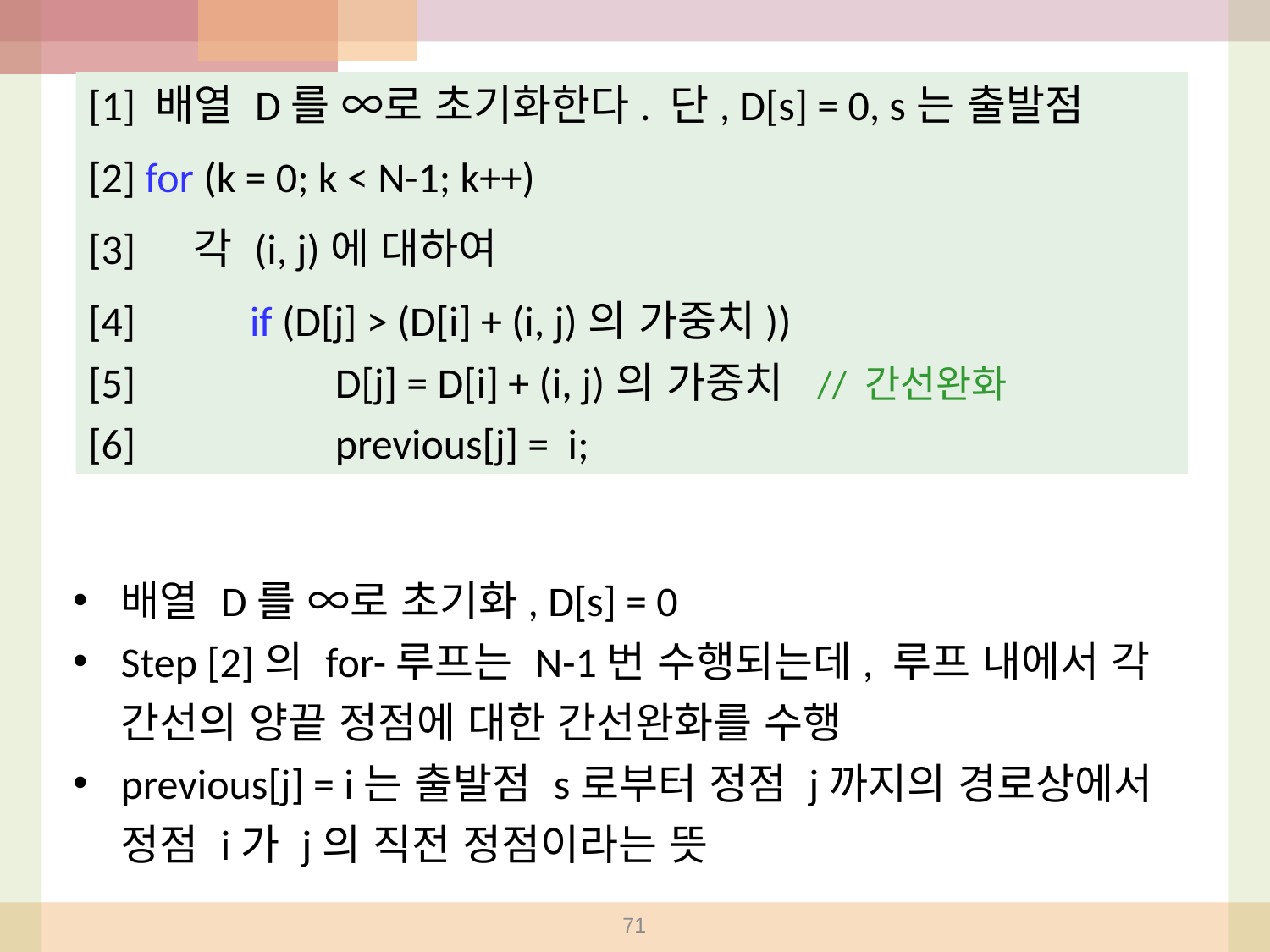

[1] 배열 D를 ∞로 초기화한다. 단, D[s] = 0, s는 출발점
[2] for (k = 0; k < N-1; k++)
[3]     각 (i, j)에 대하여
[4]            if (D[j] > (D[i] + (i, j)의 가중치))
[5]                     D[j] = D[i] + (i, j)의 가중치  // 간선완화
[6]                     previous[j] =  i;
배열 D를 ∞로 초기화, D[s] = 0
Step [2]의 for-루프는 N-1번 수행되는데, 루프 내에서 각 간선의 양끝 정점에 대한 간선완화를 수행
previous[j] = i는 출발점 s로부터 정점 j까지의 경로상에서 정점 i가 j의 직전 정점이라는 뜻
71